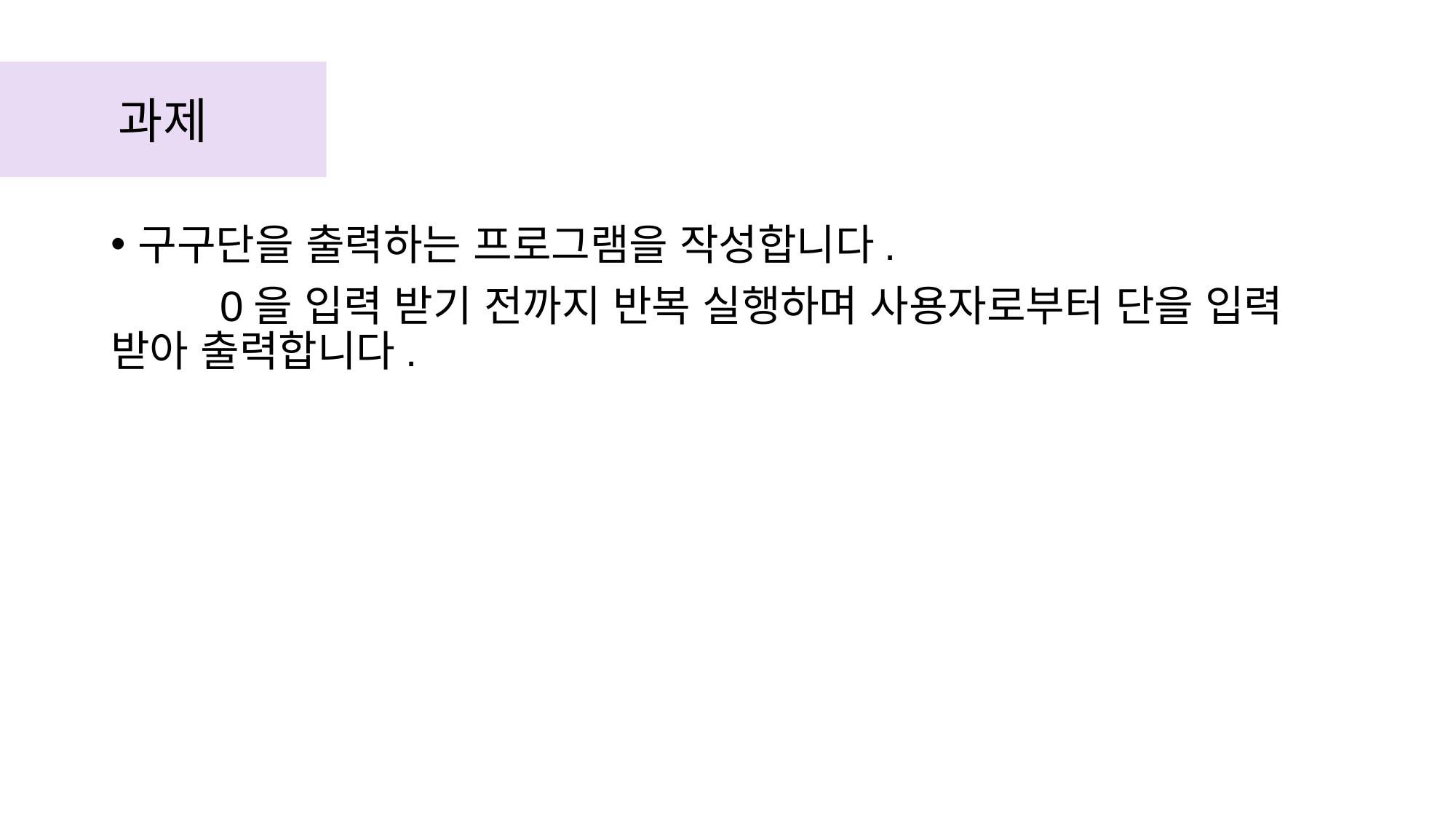

과제
구구단을 출력하는 프로그램을 작성합니다.
	0을 입력 받기 전까지 반복 실행하며 사용자로부터 단을 입력 받아 출력합니다.